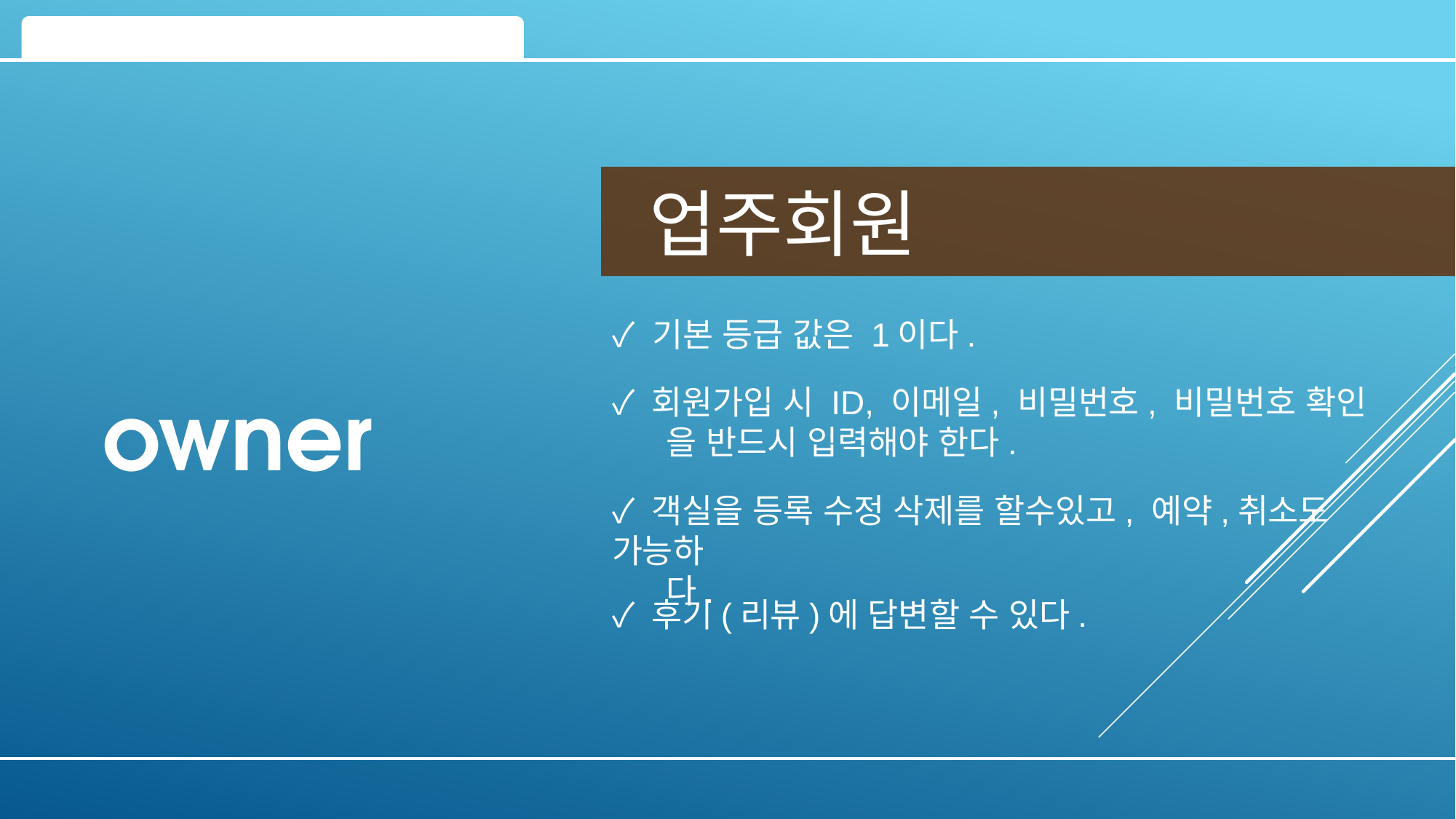

요구사항분석
 업주회원
✓ 기본 등급 값은 1이다.
owner
✓ 회원가입 시 ID, 이메일, 비밀번호, 비밀번호 확인
     을 반드시 입력해야 한다.
✓ 객실을 등록 수정 삭제를 할수있고, 예약,취소도 가능하
     다.
✓ 후기(리뷰)에 답변할 수 있다.